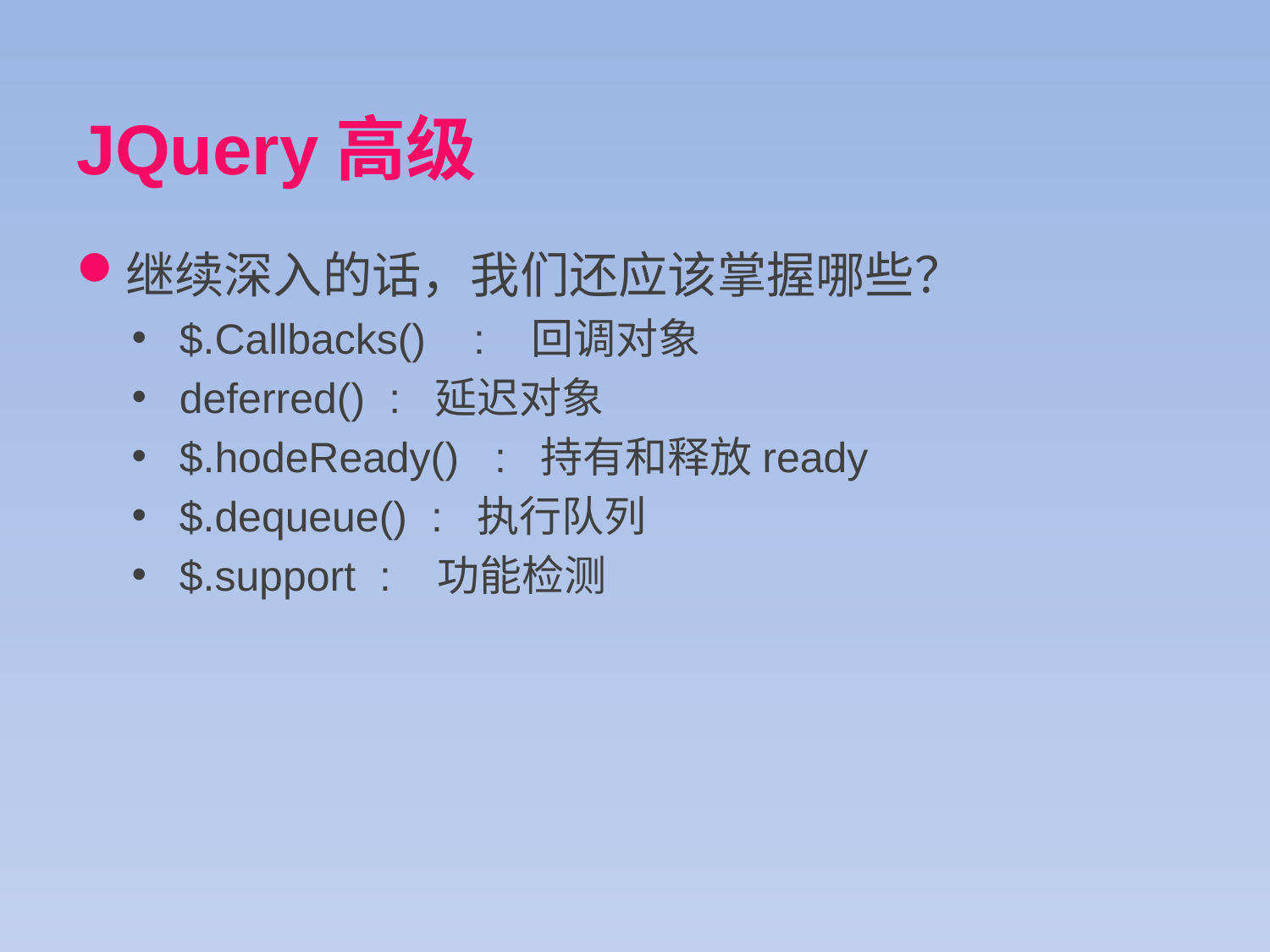

# JQuery高级
继续深入的话，我们还应该掌握哪些？
$.Callbacks()    :   回调对象
deferred()  :  延迟对象
$.hodeReady()   :  持有和释放ready
$.dequeue()  :  执行队列
$.support  :   功能检测